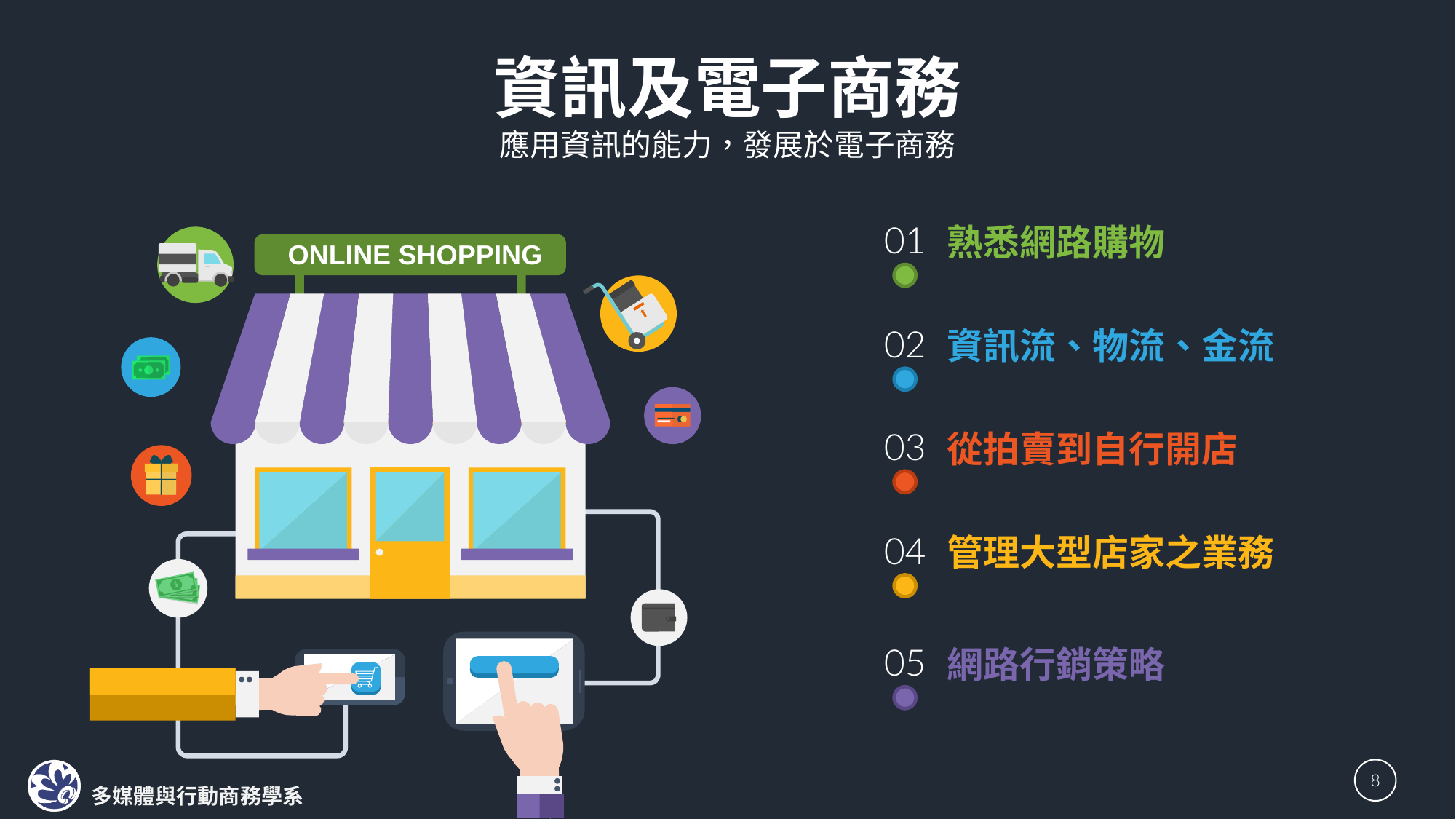

資訊及電子商務
應用資訊的能力，發展於電子商務
01
熟悉網路購物

ONLINE SHOPPING

02
資訊流、物流、金流

03
從拍賣到自行開店

04
管理大型店家之業務

05
網路行銷策略